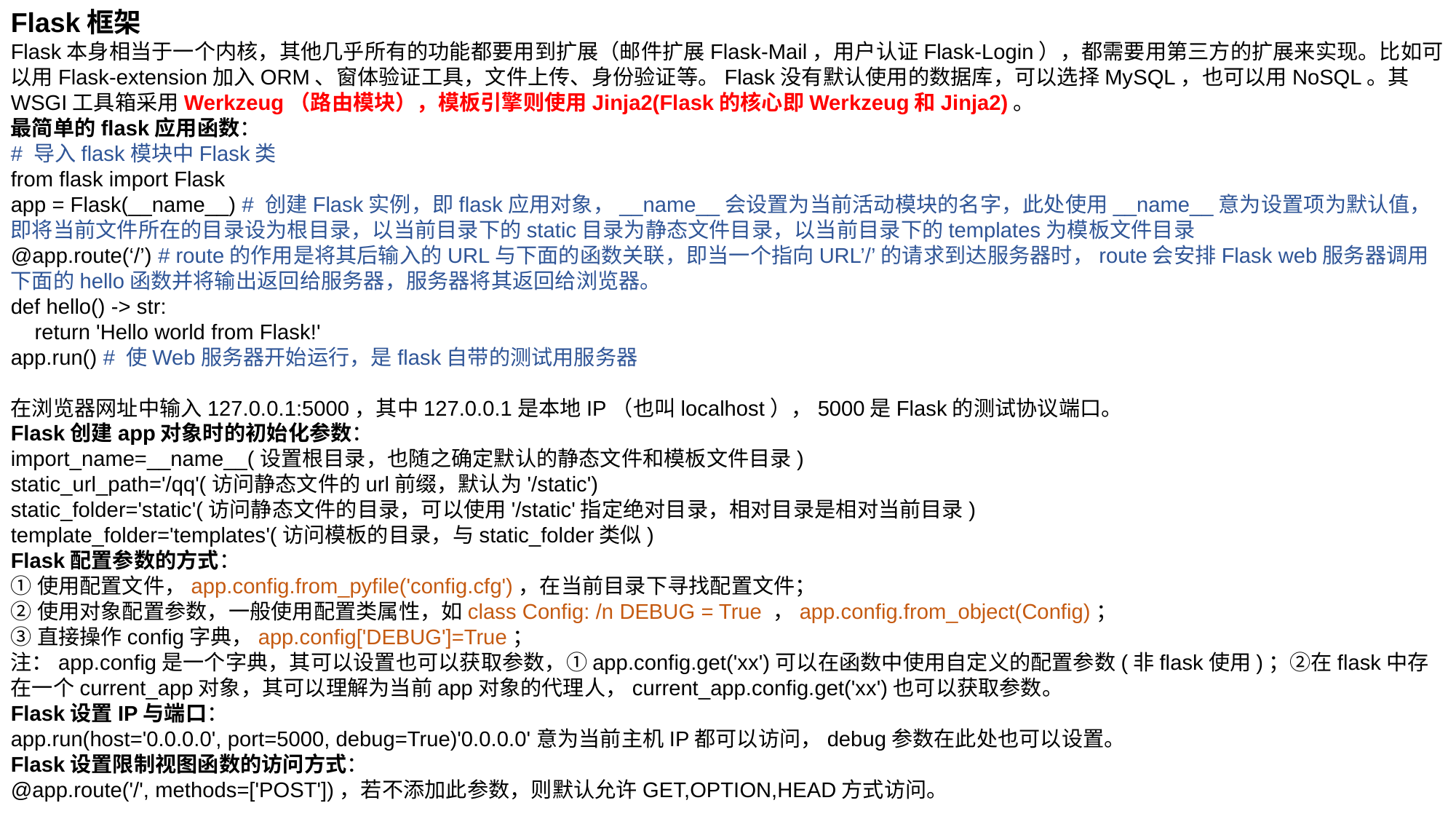

Flask框架
Flask本身相当于一个内核，其他几乎所有的功能都要用到扩展（邮件扩展Flask-Mail，用户认证Flask-Login），都需要用第三方的扩展来实现。比如可以用Flask-extension加入ORM、窗体验证工具，文件上传、身份验证等。Flask没有默认使用的数据库，可以选择MySQL，也可以用NoSQL。其WSGI工具箱采用Werkzeug（路由模块），模板引擎则使用Jinja2(Flask的核心即Werkzeug和Jinja2)。
最简单的flask应用函数：
# 导入flask模块中Flask类
from flask import Flask
app = Flask(__name__) # 创建Flask实例，即flask应用对象，__name__会设置为当前活动模块的名字，此处使用__name__意为设置项为默认值，即将当前文件所在的目录设为根目录，以当前目录下的static目录为静态文件目录，以当前目录下的templates为模板文件目录
@app.route(‘/’) # route的作用是将其后输入的URL与下面的函数关联，即当一个指向URL’/’的请求到达服务器时，route会安排Flask web服务器调用下面的hello函数并将输出返回给服务器，服务器将其返回给浏览器。
def hello() -> str:
    return 'Hello world from Flask!'
app.run() # 使Web服务器开始运行，是flask自带的测试用服务器

在浏览器网址中输入127.0.0.1:5000，其中127.0.0.1是本地IP（也叫localhost），5000是Flask的测试协议端口。
Flask创建app对象时的初始化参数：
import_name=__name__(设置根目录，也随之确定默认的静态文件和模板文件目录)
static_url_path='/qq'(访问静态文件的url前缀，默认为'/static')
static_folder='static'(访问静态文件的目录，可以使用'/static'指定绝对目录，相对目录是相对当前目录)
template_folder='templates'(访问模板的目录，与static_folder类似)
Flask配置参数的方式：
①使用配置文件，app.config.from_pyfile('config.cfg')，在当前目录下寻找配置文件；
②使用对象配置参数，一般使用配置类属性，如class Config: /n DEBUG = True ，app.config.from_object(Config)；
③直接操作config字典，app.config['DEBUG']=True；
注：app.config是一个字典，其可以设置也可以获取参数，①app.config.get('xx')可以在函数中使用自定义的配置参数(非flask使用)；②在flask中存在一个current_app对象，其可以理解为当前app对象的代理人，current_app.config.get('xx')也可以获取参数。
Flask设置IP与端口：
app.run(host='0.0.0.0', port=5000, debug=True)'0.0.0.0'意为当前主机IP都可以访问，debug参数在此处也可以设置。
Flask设置限制视图函数的访问方式：
@app.route('/', methods=['POST'])，若不添加此参数，则默认允许GET,OPTION,HEAD方式访问。